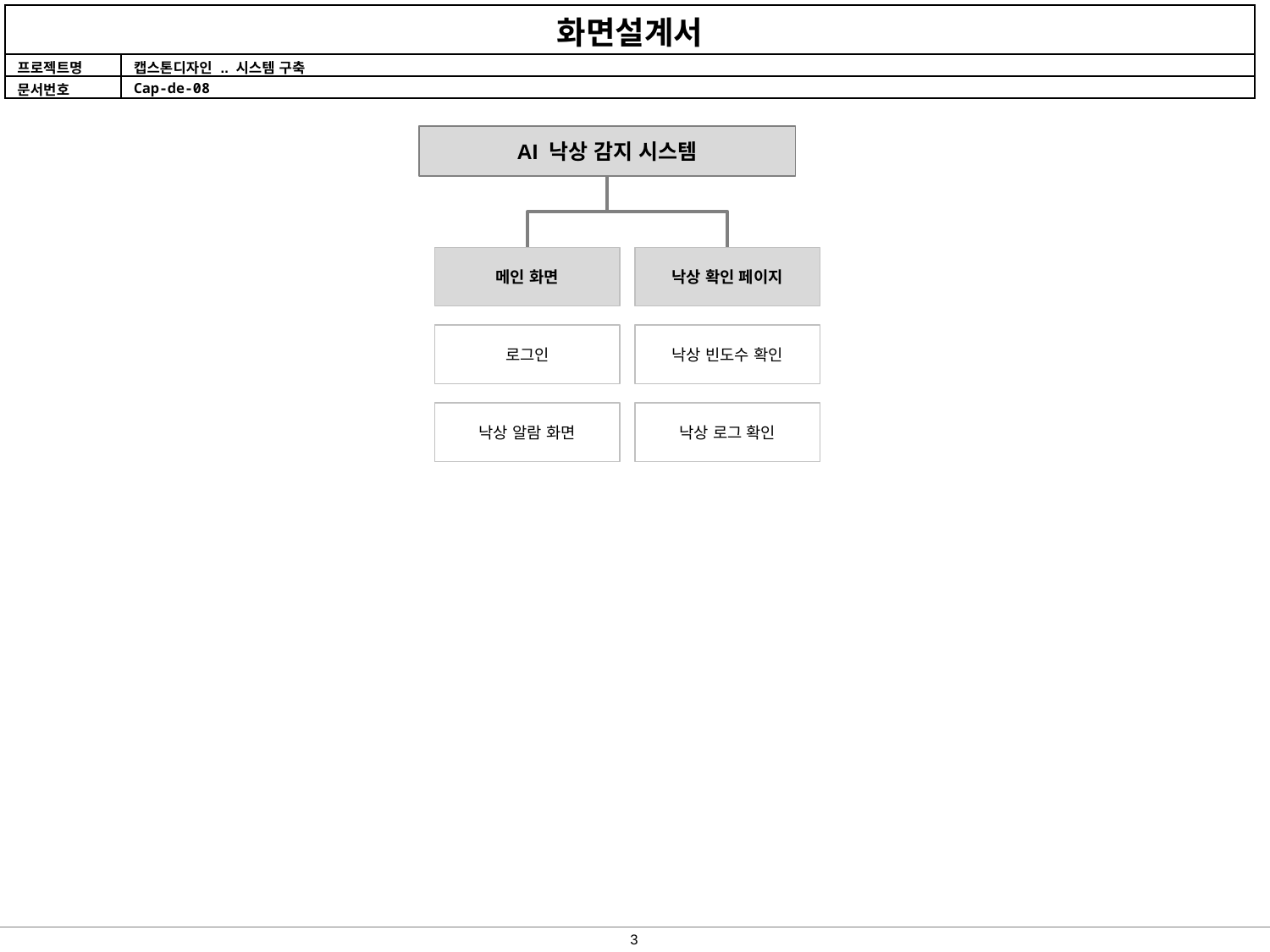

AI 낙상 감지 시스템
낙상 확인 페이지
메인 화면
로그인
낙상 빈도수 확인
낙상 알람 화면
낙상 로그 확인